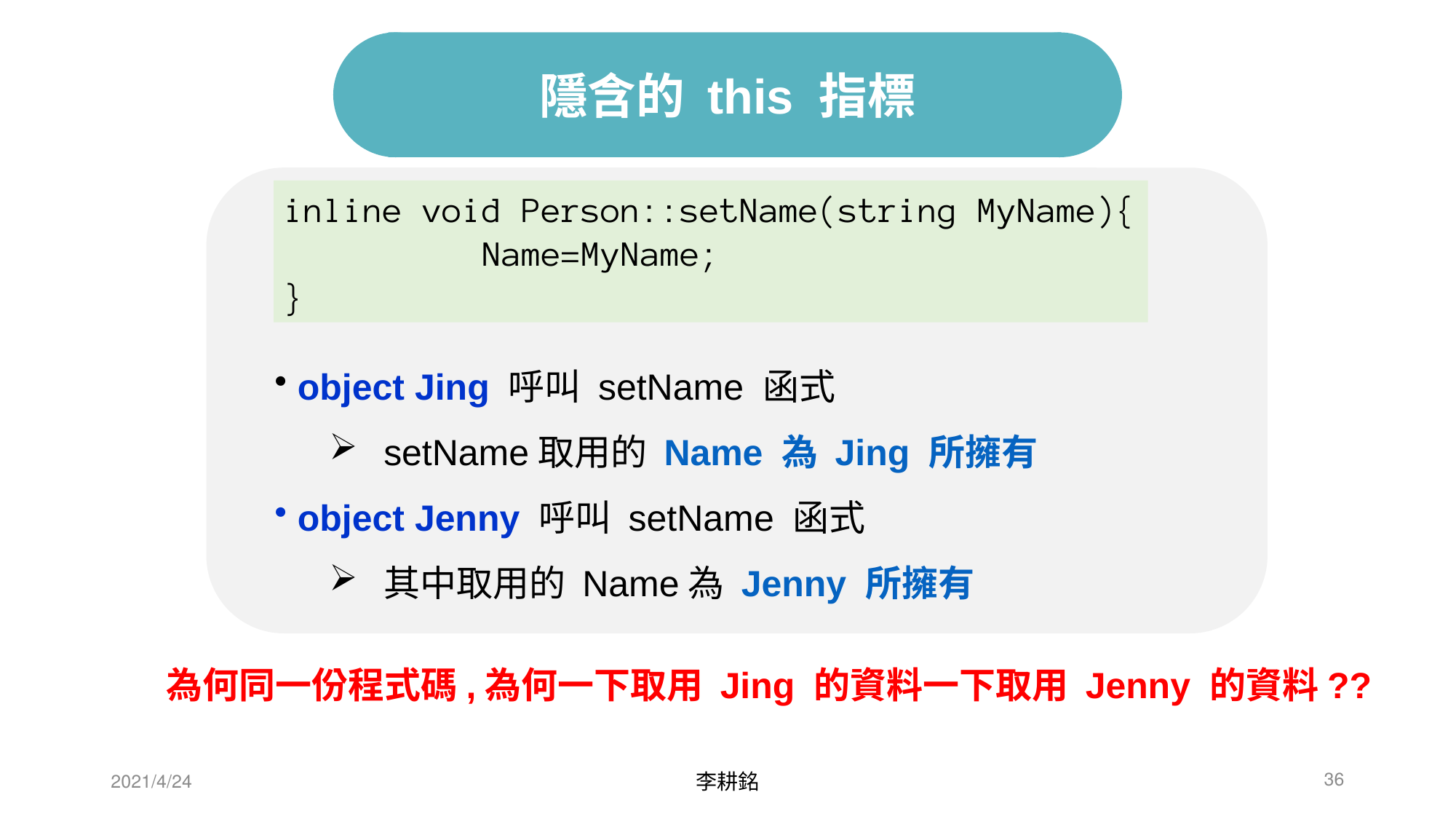

# 隱含的 this 指標

inline void Person::setName(string MyName){
          Name=MyName;
}
 object Jing 呼叫 setName 函式
setName取用的 Name 為 Jing 所擁有
 object Jenny 呼叫 setName 函式
其中取用的 Name為 Jenny 所擁有
為何同一份程式碼,為何一下取用 Jing 的資料一下取用 Jenny 的資料??
2021/4/24
李耕銘
36